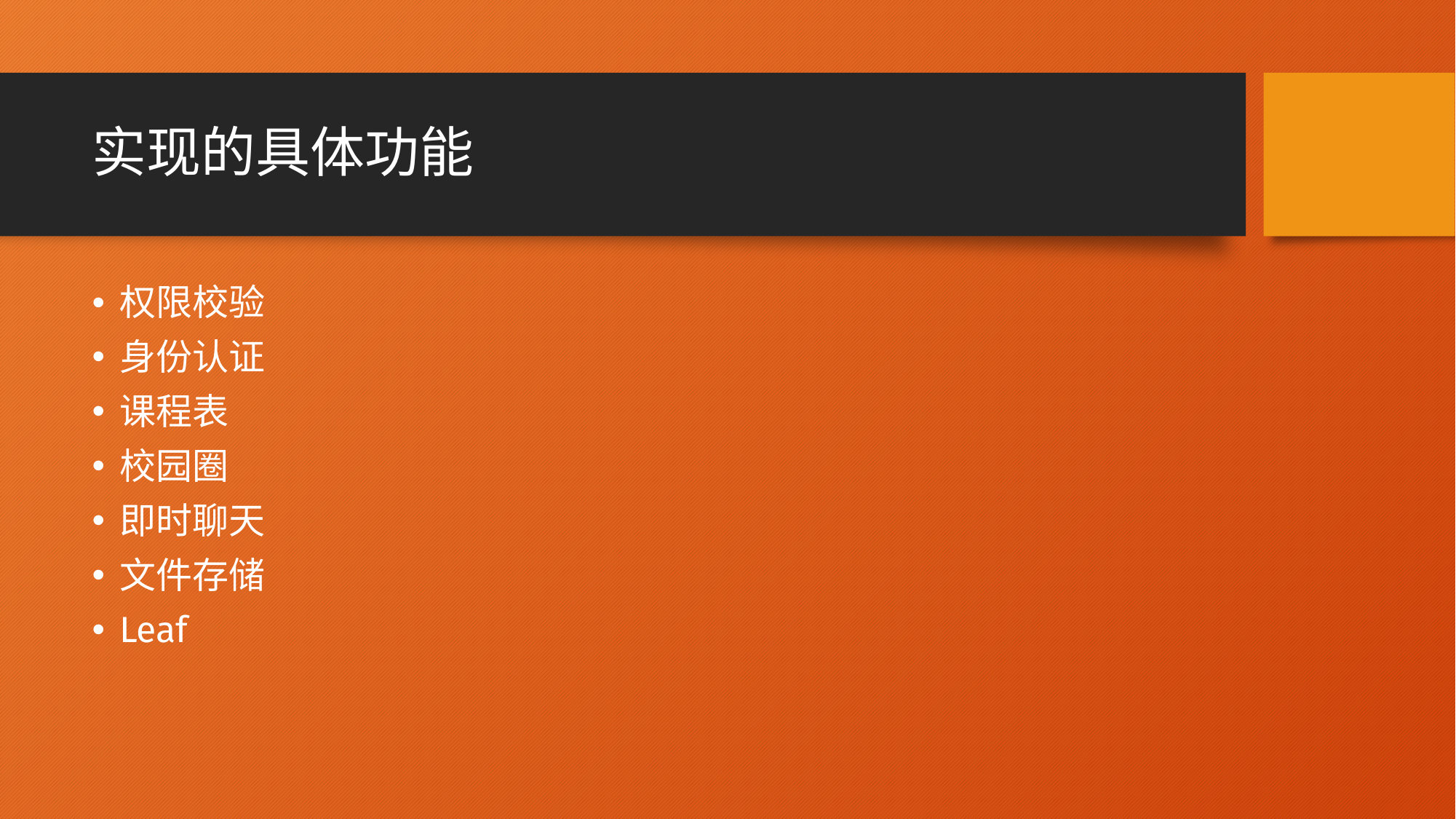

# 实现的具体功能
权限校验
身份认证
课程表
校园圈
即时聊天
文件存储
Leaf